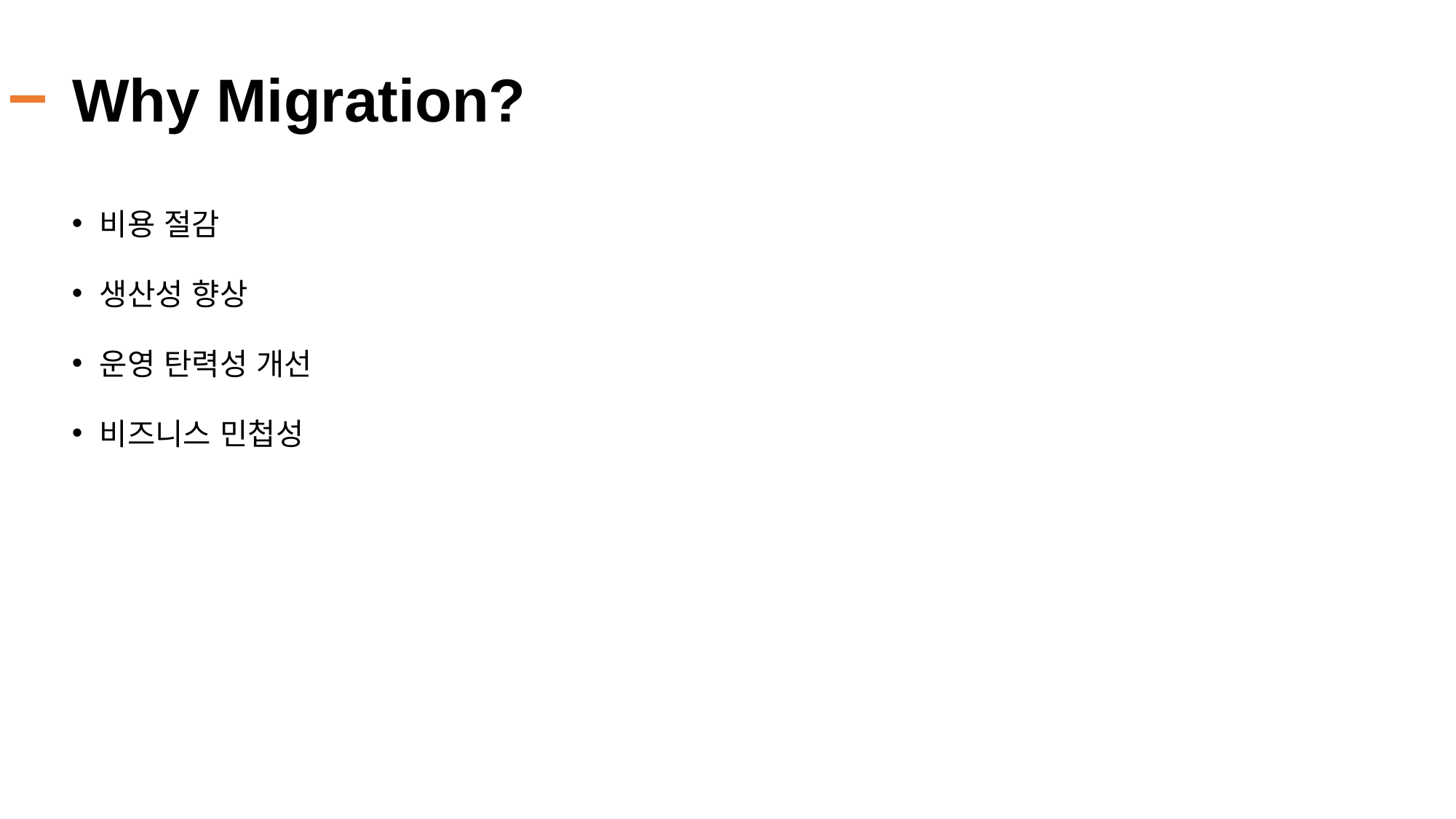

# Why Migration?

비용 절감
생산성 향상
운영 탄력성 개선
비즈니스 민첩성